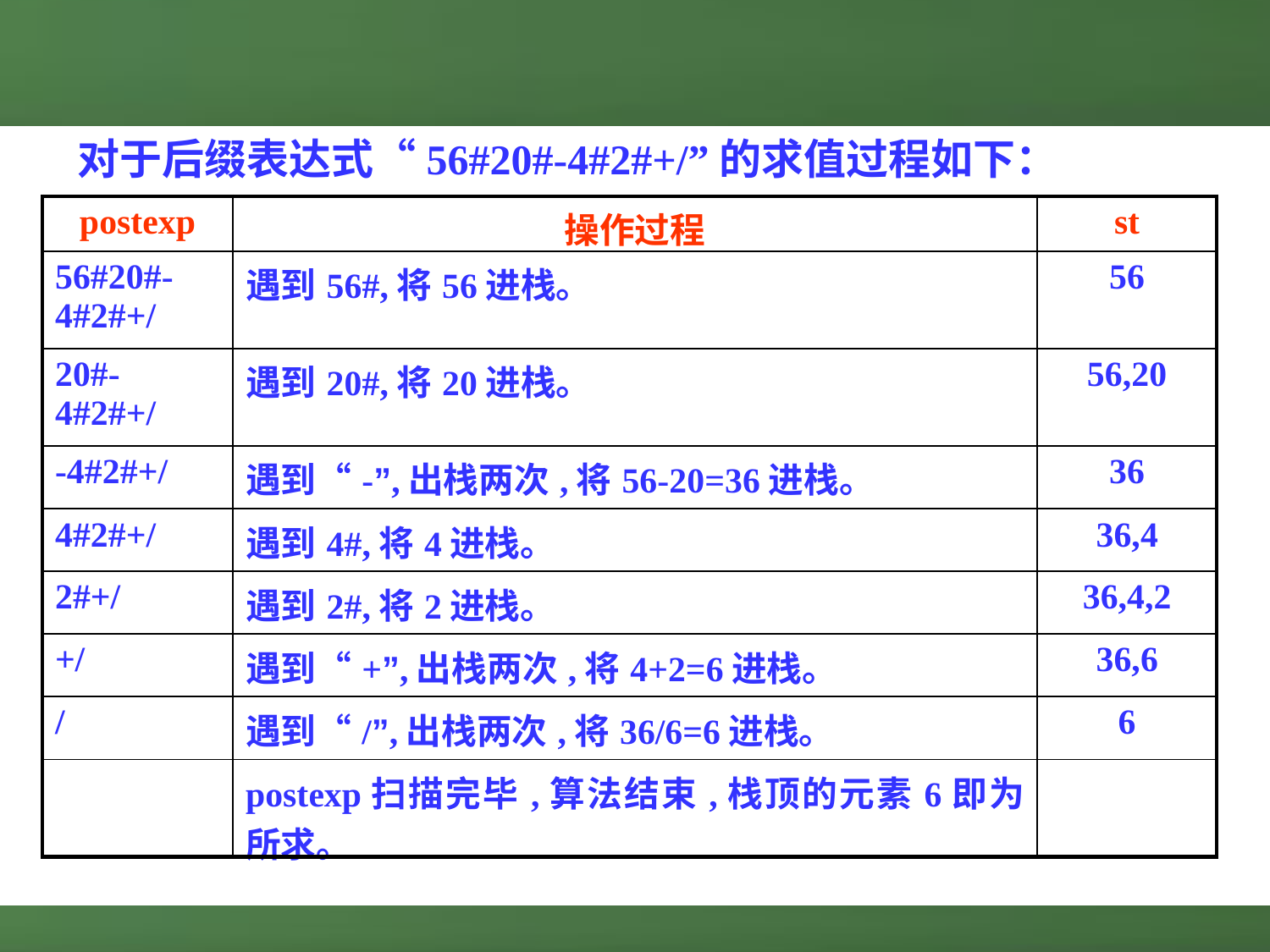

对于后缀表达式“56#20#-4#2#+/”的求值过程如下：
| postexp | 操作过程 | st |
| --- | --- | --- |
| 56#20#-4#2#+/ | 遇到56#,将56进栈。 | 56 |
| 20#-4#2#+/ | 遇到20#,将20进栈。 | 56,20 |
| -4#2#+/ | 遇到“-”,出栈两次,将56-20=36进栈。 | 36 |
| 4#2#+/ | 遇到4#,将4进栈。 | 36,4 |
| 2#+/ | 遇到2#,将2进栈。 | 36,4,2 |
| +/ | 遇到“+”,出栈两次,将4+2=6进栈。 | 36,6 |
| / | 遇到“/”,出栈两次,将36/6=6进栈。 | 6 |
|  | postexp扫描完毕,算法结束,栈顶的元素6即为所求。 |  |